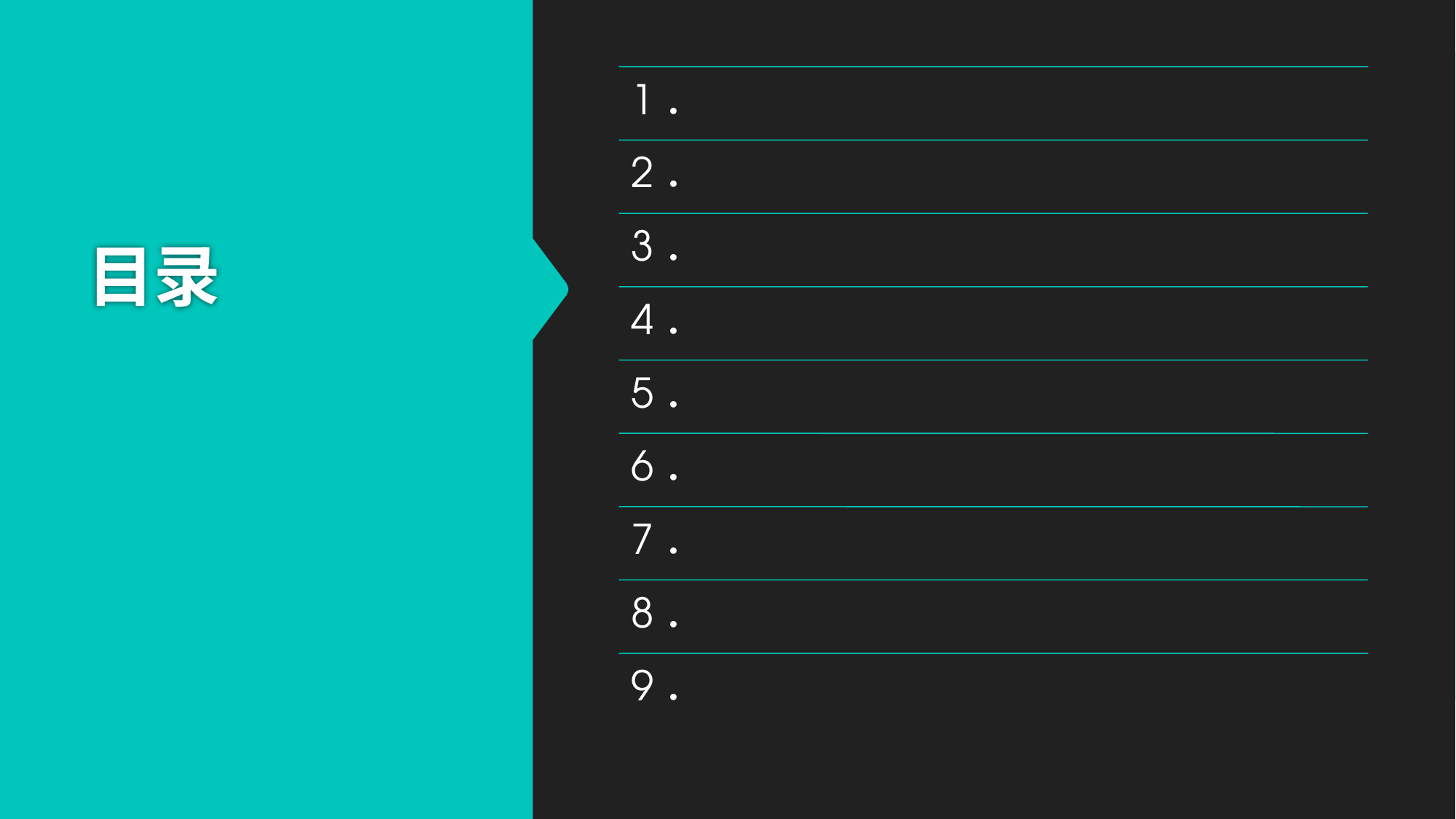

1．
2．
3．
4．
5．
6．
7．
8．
9．

# 目录